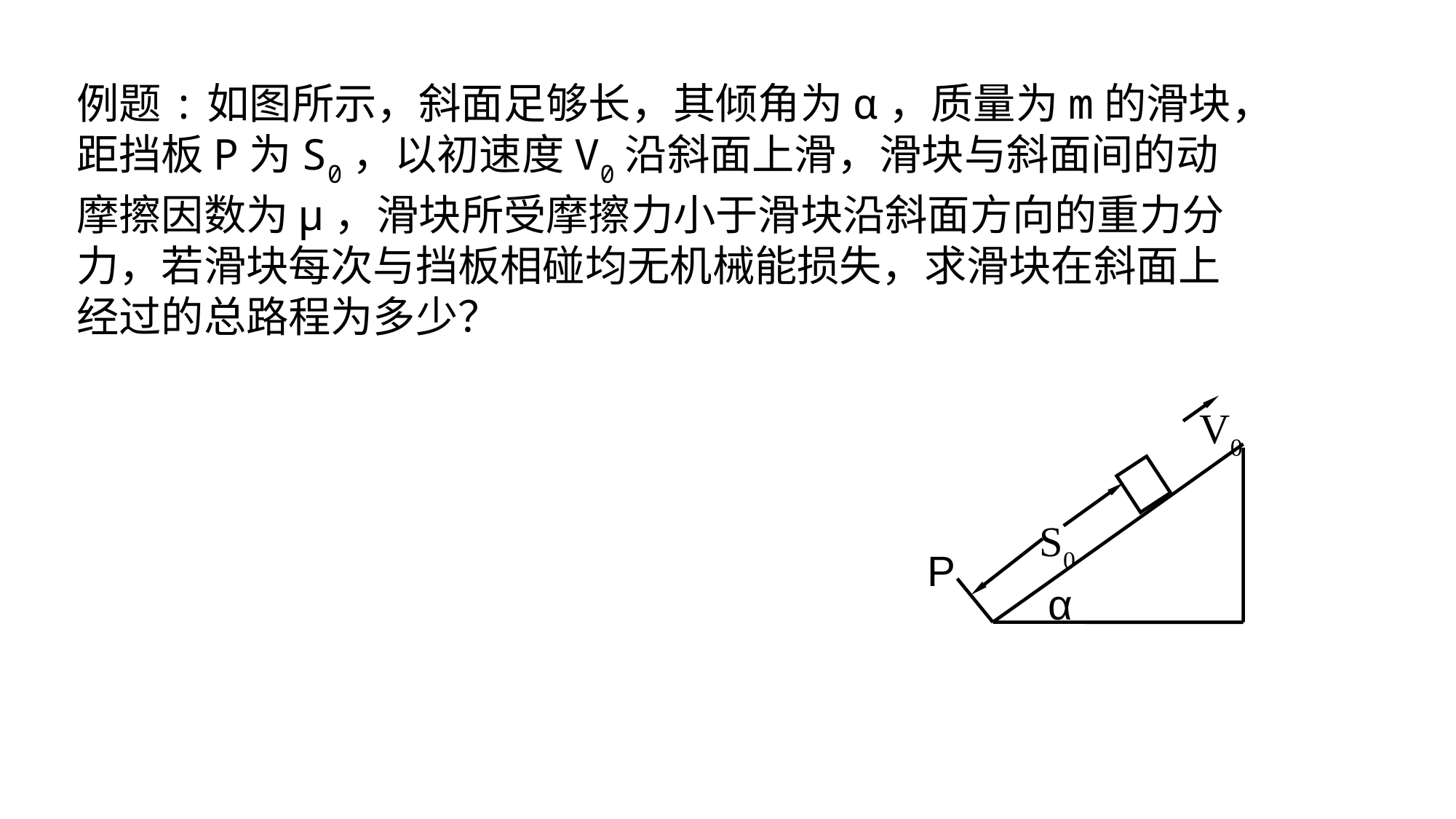

例题:如图所示，斜面足够长，其倾角为α，质量为m的滑块，距挡板P为S0，以初速度V0沿斜面上滑，滑块与斜面间的动摩擦因数为μ，滑块所受摩擦力小于滑块沿斜面方向的重力分力，若滑块每次与挡板相碰均无机械能损失，求滑块在斜面上经过的总路程为多少？

V0

S0

P
α